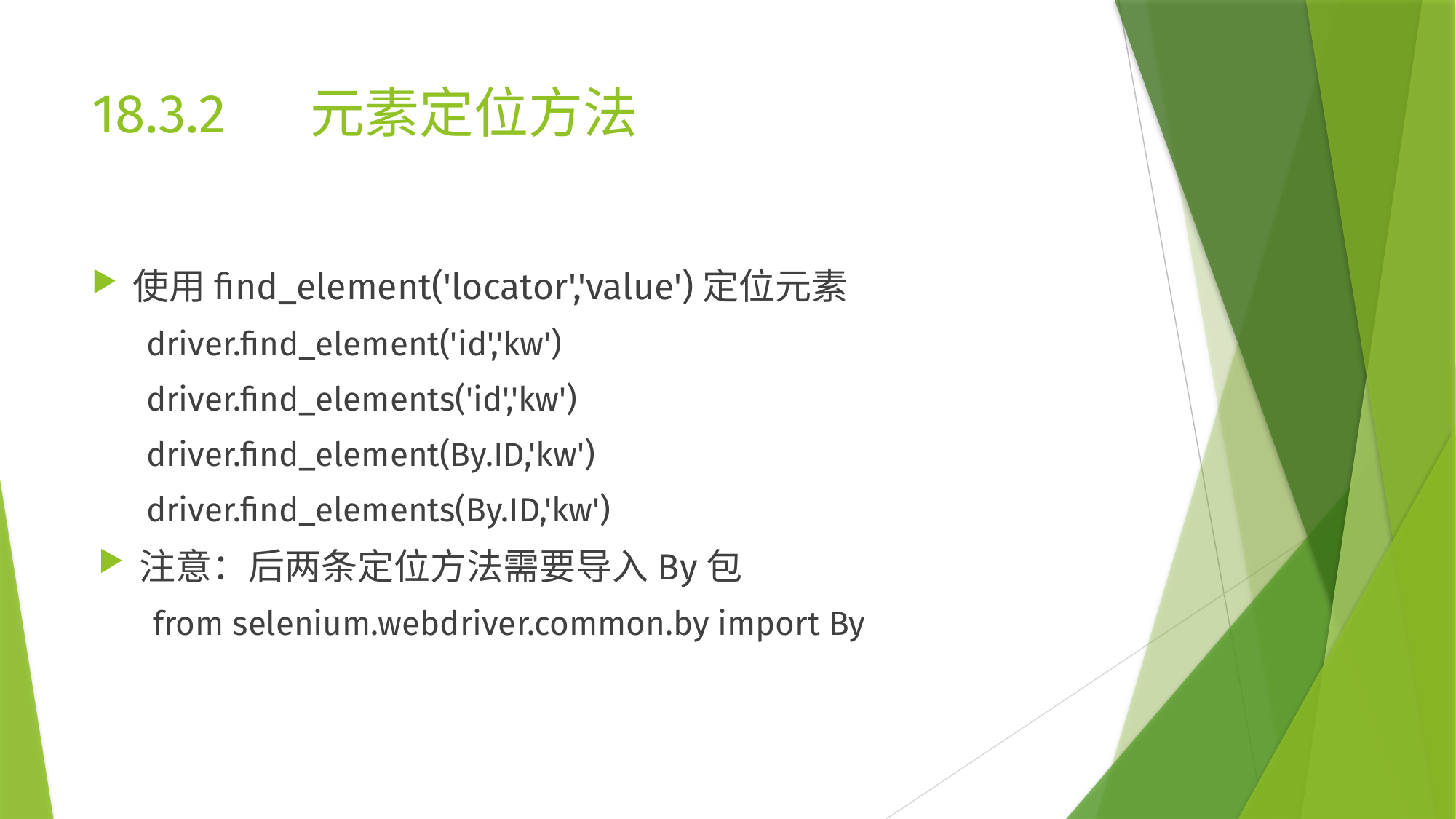

# 18.3.2	元素定位方法
使用find_element('locator','value')定位元素
driver.find_element('id','kw')
driver.find_elements('id','kw')
driver.find_element(By.ID,'kw')
driver.find_elements(By.ID,'kw')
注意：后两条定位方法需要导入By包
from selenium.webdriver.common.by import By